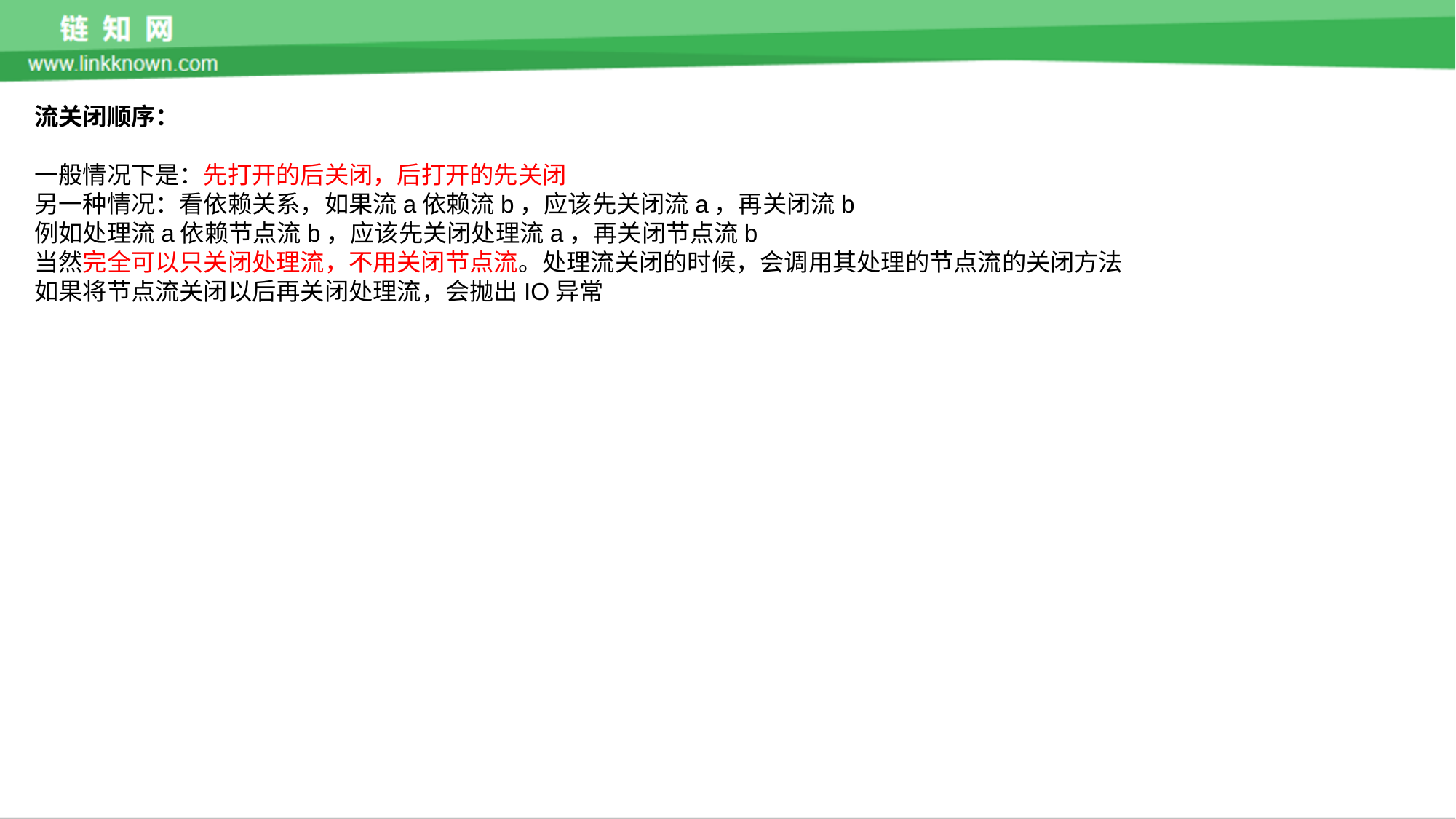

流关闭顺序：

一般情况下是：先打开的后关闭，后打开的先关闭
另一种情况：看依赖关系，如果流a依赖流b，应该先关闭流a，再关闭流b
例如处理流a依赖节点流b，应该先关闭处理流a，再关闭节点流b
当然完全可以只关闭处理流，不用关闭节点流。处理流关闭的时候，会调用其处理的节点流的关闭方法
如果将节点流关闭以后再关闭处理流，会抛出IO异常